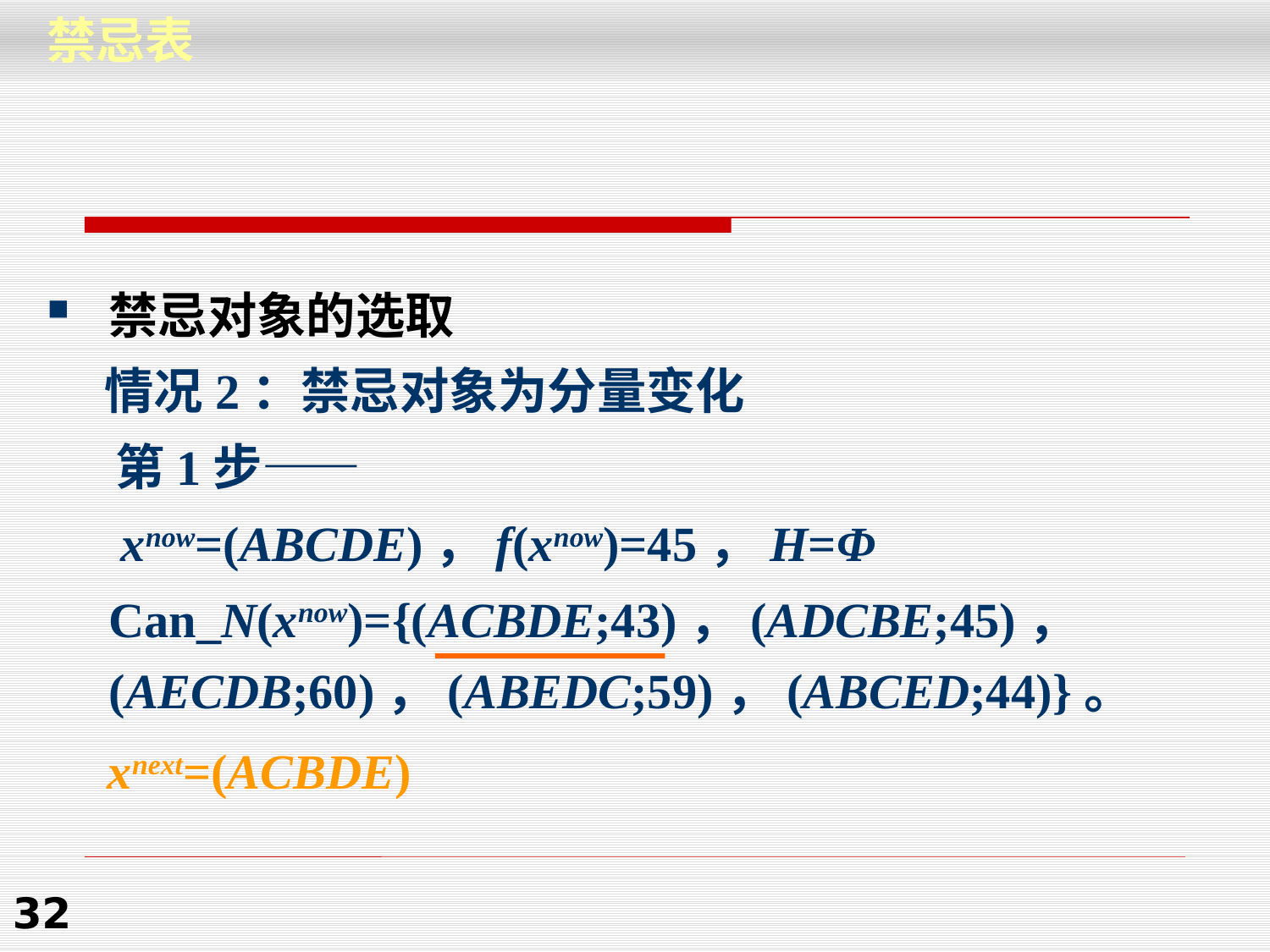

禁忌表
禁忌对象的选取
        情况2：禁忌对象为分量变化
     第1步——
      xnow=(ABCDE)，f(xnow)=45，H=Φ
     Can_N(xnow)={(ACBDE;43)，(ADCBE;45)，(AECDB;60)，(ABEDC;59)，(ABCED;44)}。

     xnext=(ACBDE)